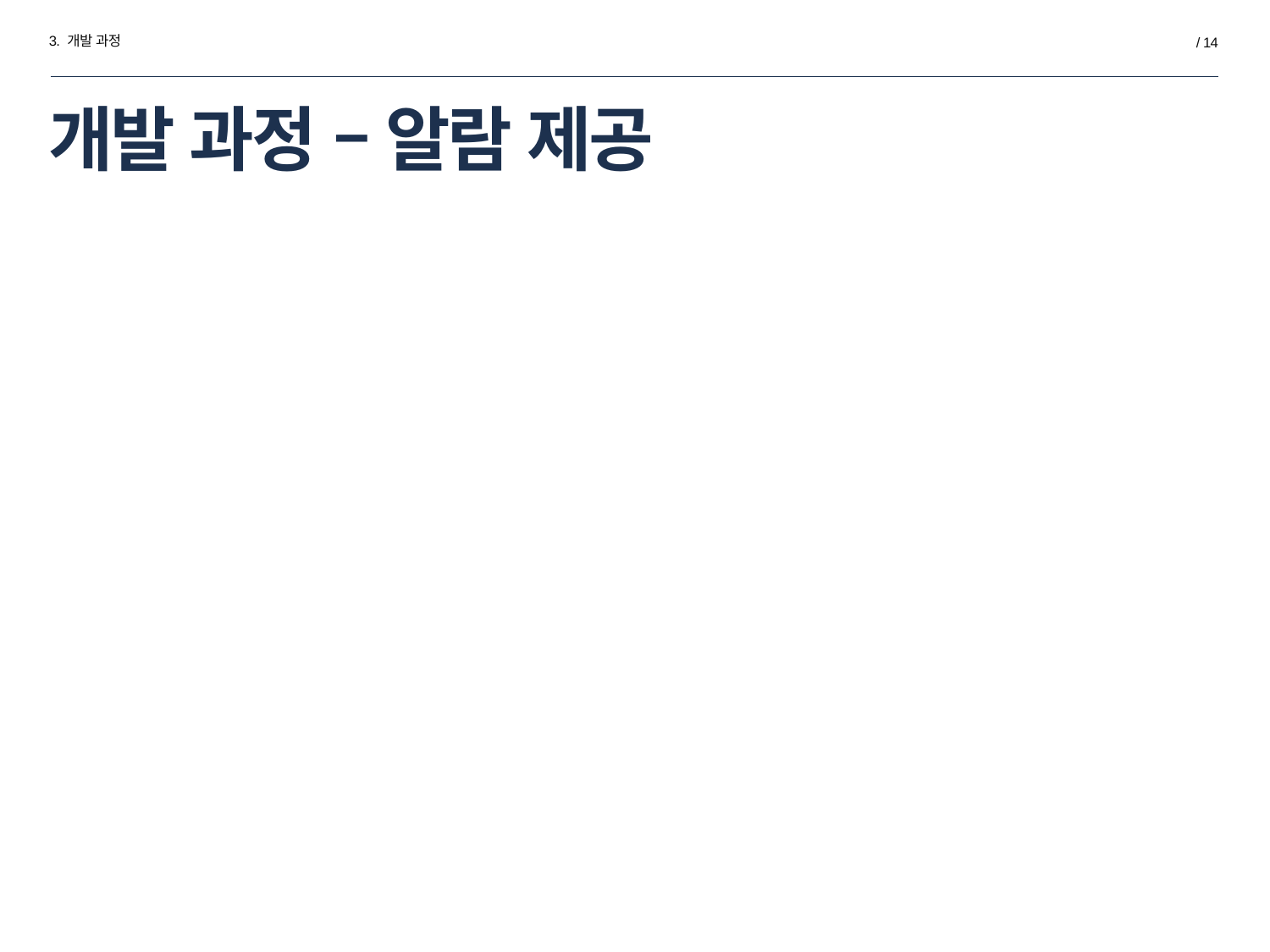

3. 개발 과정
/ 14
# 개발 과정 – 알람 제공